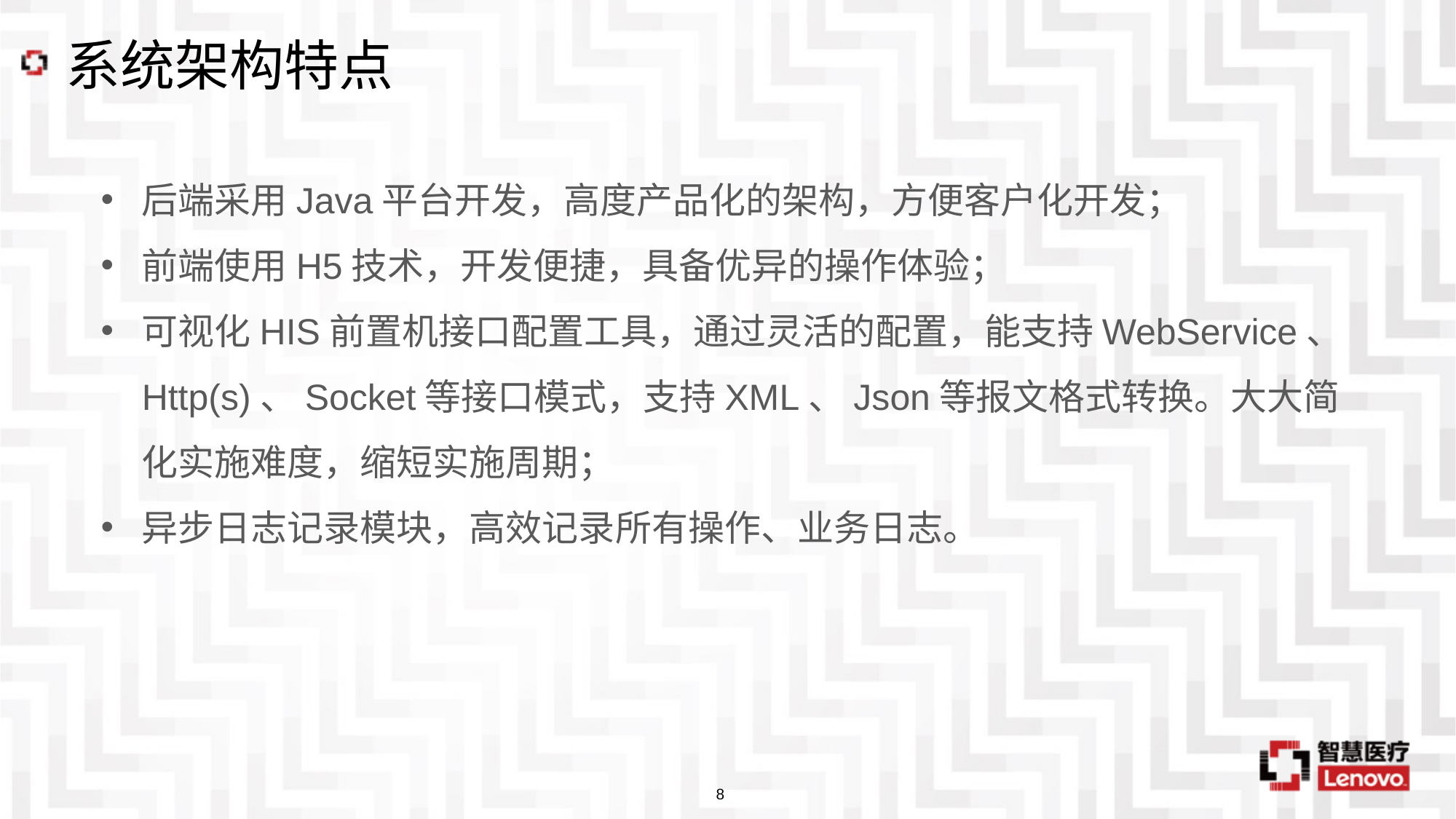

# 系统架构特点
后端采用Java平台开发，高度产品化的架构，方便客户化开发；
前端使用H5技术，开发便捷，具备优异的操作体验；
可视化HIS前置机接口配置工具，通过灵活的配置，能支持WebService、Http(s)、Socket等接口模式，支持XML、Json等报文格式转换。大大简化实施难度，缩短实施周期；
异步日志记录模块，高效记录所有操作、业务日志。